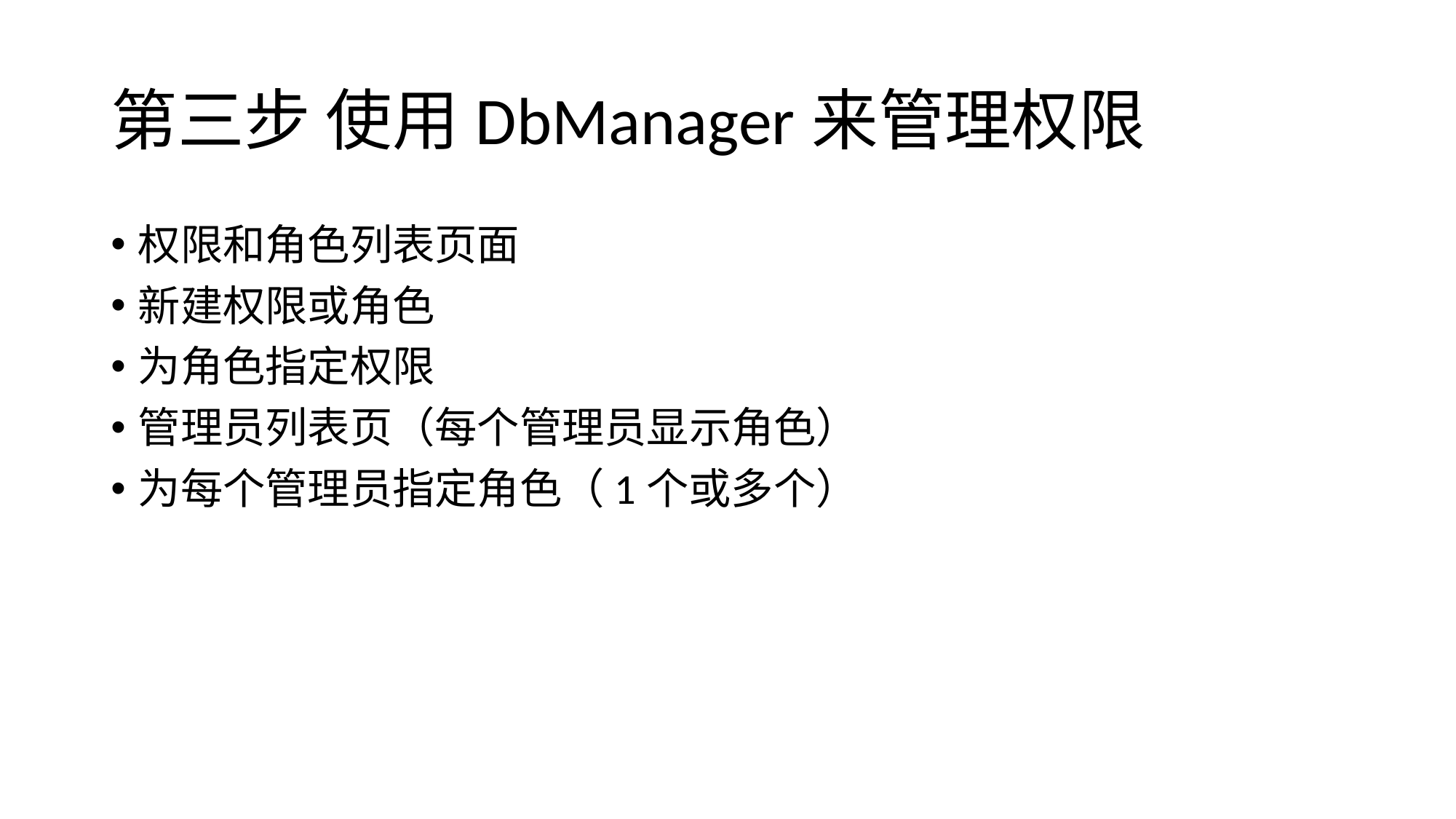

# 第三步 使用DbManager来管理权限
权限和角色列表页面
新建权限或角色
为角色指定权限
管理员列表页（每个管理员显示角色）
为每个管理员指定角色（1个或多个）